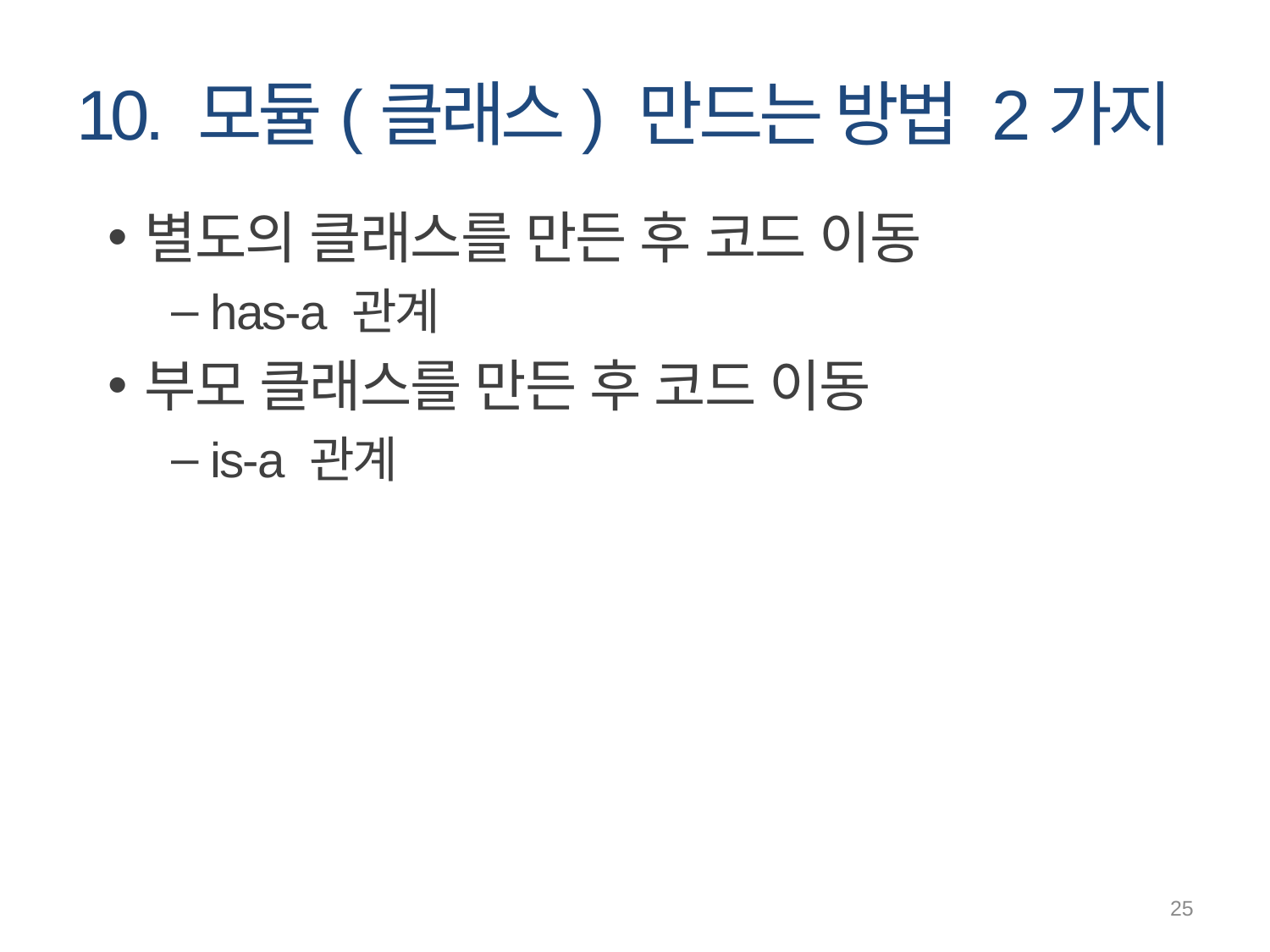

# 10. 모듈(클래스) 만드는 방법 2가지
별도의 클래스를 만든 후 코드 이동
has-a 관계
부모 클래스를 만든 후 코드 이동
is-a 관계
25